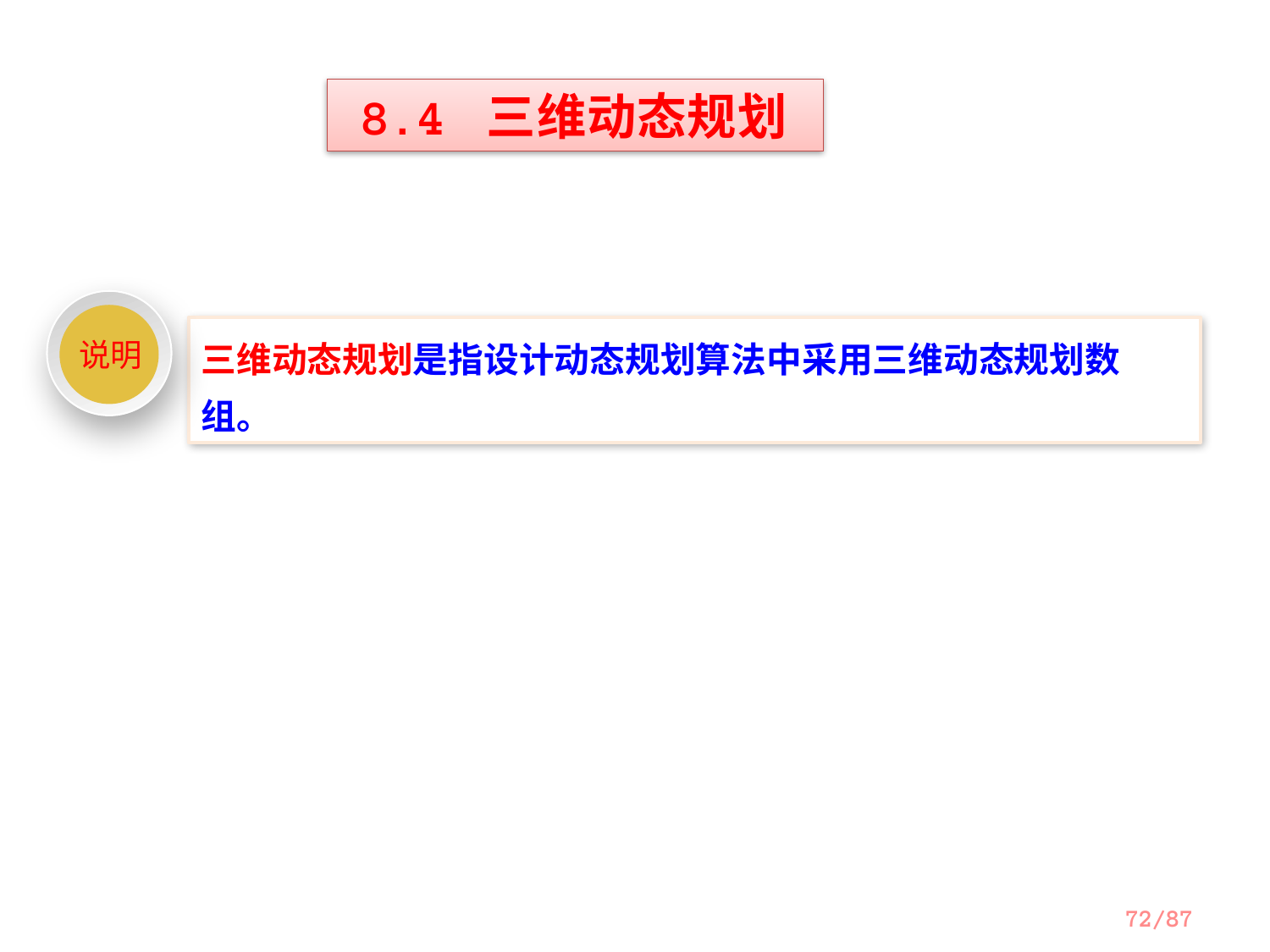

8.4 三维动态规划

说明
三维动态规划是指设计动态规划算法中采用三维动态规划数组。
72/87